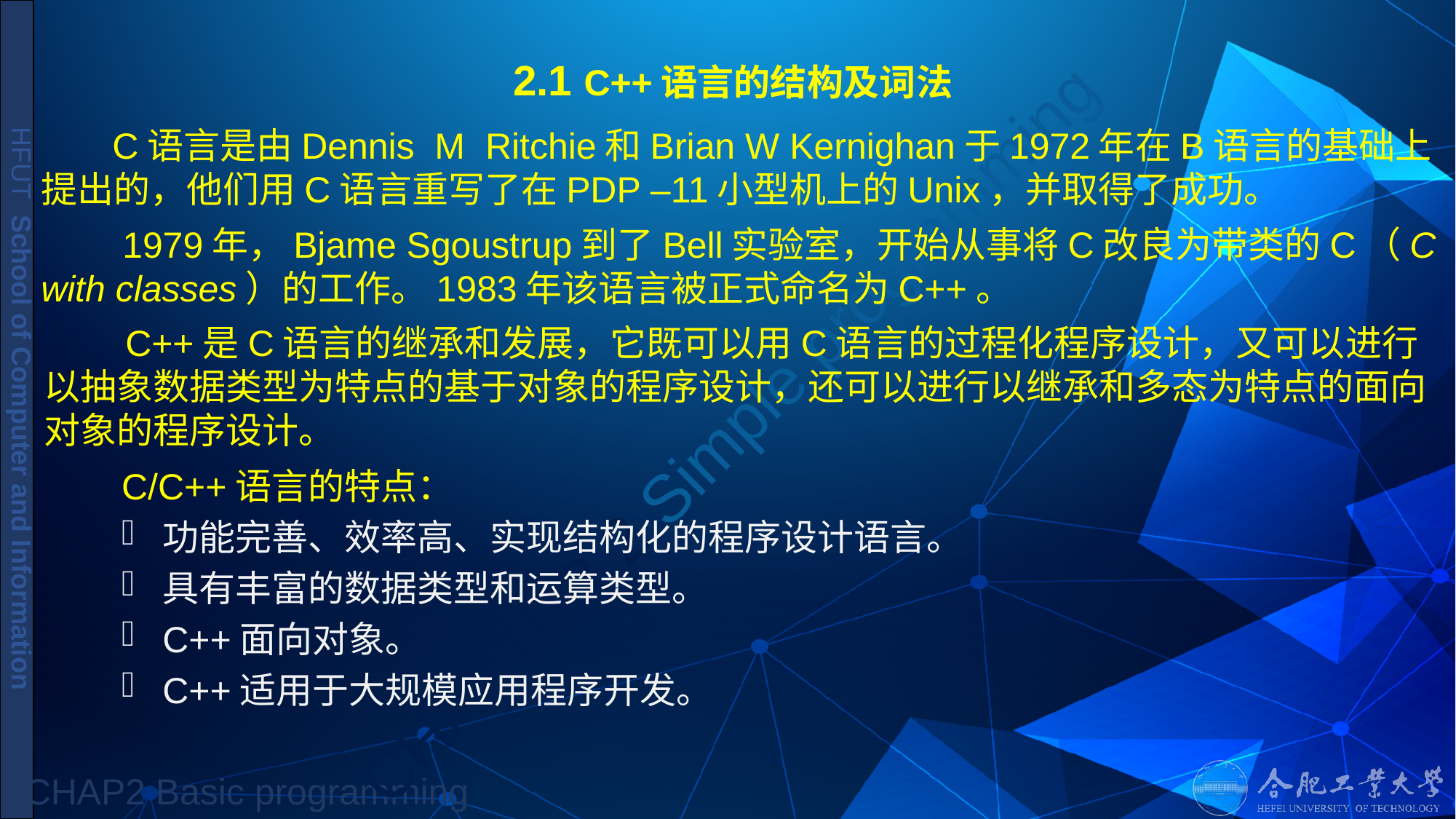

# 2.1 C++语言的结构及词法
       C语言是由Dennis  M  Ritchie和Brian W Kernighan于1972年在B语言的基础上提出的，他们用C语言重写了在PDP –11小型机上的Unix，并取得了成功。
        1979年，Bjame Sgoustrup到了Bell实验室，开始从事将C改良为带类的C（C with classes）的工作。1983年该语言被正式命名为C++。
        C++是C语言的继承和发展，它既可以用C语言的过程化程序设计，又可以进行以抽象数据类型为特点的基于对象的程序设计，还可以进行以继承和多态为特点的面向对象的程序设计。
C/C++语言的特点：
功能完善、效率高、实现结构化的程序设计语言。
具有丰富的数据类型和运算类型。
C++面向对象。
C++适用于大规模应用程序开发。